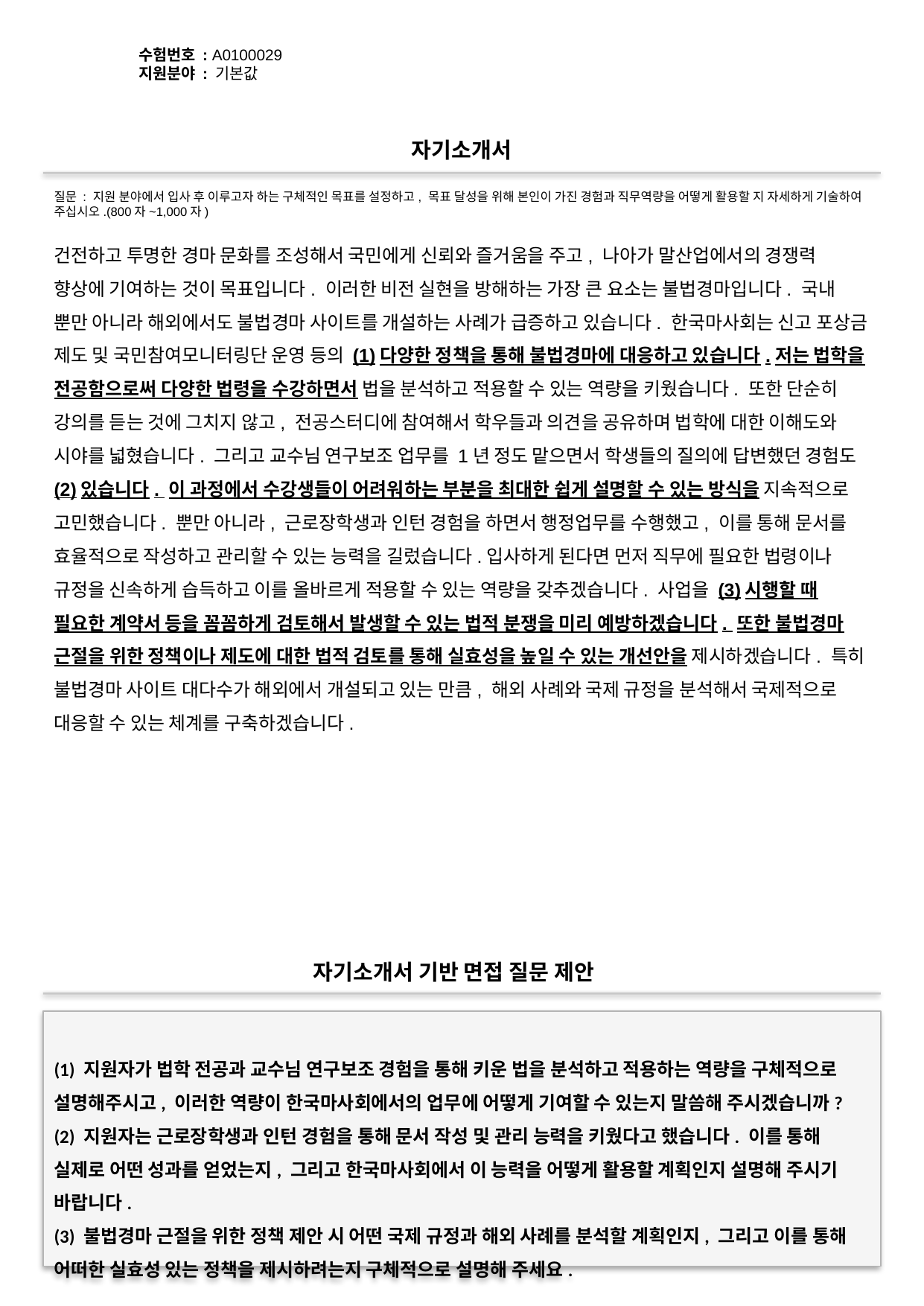

수험번호 : A0100029
지원분야 : 기본값
#

자기소개서

질문 : 지원 분야에서 입사 후 이루고자 하는 구체적인 목표를 설정하고, 목표 달성을 위해 본인이 가진 경험과 직무역량을 어떻게 활용할 지 자세하게 기술하여 주십시오.(800자~1,000자)

건전하고 투명한 경마 문화를 조성해서 국민에게 신뢰와 즐거움을 주고, 나아가 말산업에서의 경쟁력 향상에 기여하는 것이 목표입니다. 이러한 비전 실현을 방해하는 가장 큰 요소는 불법경마입니다. 국내 뿐만 아니라 해외에서도 불법경마 사이트를 개설하는 사례가 급증하고 있습니다. 한국마사회는 신고 포상금 제도 및 국민참여모니터링단 운영 등의 (1)다양한 정책을 통해 불법경마에 대응하고 있습니다.저는 법학을 전공함으로써 다양한 법령을 수강하면서 법을 분석하고 적용할 수 있는 역량을 키웠습니다. 또한 단순히 강의를 듣는 것에 그치지 않고, 전공스터디에 참여해서 학우들과 의견을 공유하며 법학에 대한 이해도와 시야를 넓혔습니다. 그리고 교수님 연구보조 업무를 1년 정도 맡으면서 학생들의 질의에 답변했던 경험도 (2)있습니다. 이 과정에서 수강생들이 어려워하는 부분을 최대한 쉽게 설명할 수 있는 방식을 지속적으로 고민했습니다. 뿐만 아니라, 근로장학생과 인턴 경험을 하면서 행정업무를 수행했고, 이를 통해 문서를 효율적으로 작성하고 관리할 수 있는 능력을 길렀습니다.입사하게 된다면 먼저 직무에 필요한 법령이나 규정을 신속하게 습득하고 이를 올바르게 적용할 수 있는 역량을 갖추겠습니다. 사업을 (3)시행할 때 필요한 계약서 등을 꼼꼼하게 검토해서 발생할 수 있는 법적 분쟁을 미리 예방하겠습니다. 또한 불법경마 근절을 위한 정책이나 제도에 대한 법적 검토를 통해 실효성을 높일 수 있는 개선안을 제시하겠습니다. 특히 불법경마 사이트 대다수가 해외에서 개설되고 있는 만큼, 해외 사례와 국제 규정을 분석해서 국제적으로 대응할 수 있는 체계를 구축하겠습니다.

자기소개서 기반 면접 질문 제안

(1) 지원자가 법학 전공과 교수님 연구보조 경험을 통해 키운 법을 분석하고 적용하는 역량을 구체적으로 설명해주시고, 이러한 역량이 한국마사회에서의 업무에 어떻게 기여할 수 있는지 말씀해 주시겠습니까?
(2) 지원자는 근로장학생과 인턴 경험을 통해 문서 작성 및 관리 능력을 키웠다고 했습니다. 이를 통해 실제로 어떤 성과를 얻었는지, 그리고 한국마사회에서 이 능력을 어떻게 활용할 계획인지 설명해 주시기 바랍니다.
(3) 불법경마 근절을 위한 정책 제안 시 어떤 국제 규정과 해외 사례를 분석할 계획인지, 그리고 이를 통해 어떠한 실효성 있는 정책을 제시하려는지 구체적으로 설명해 주세요.